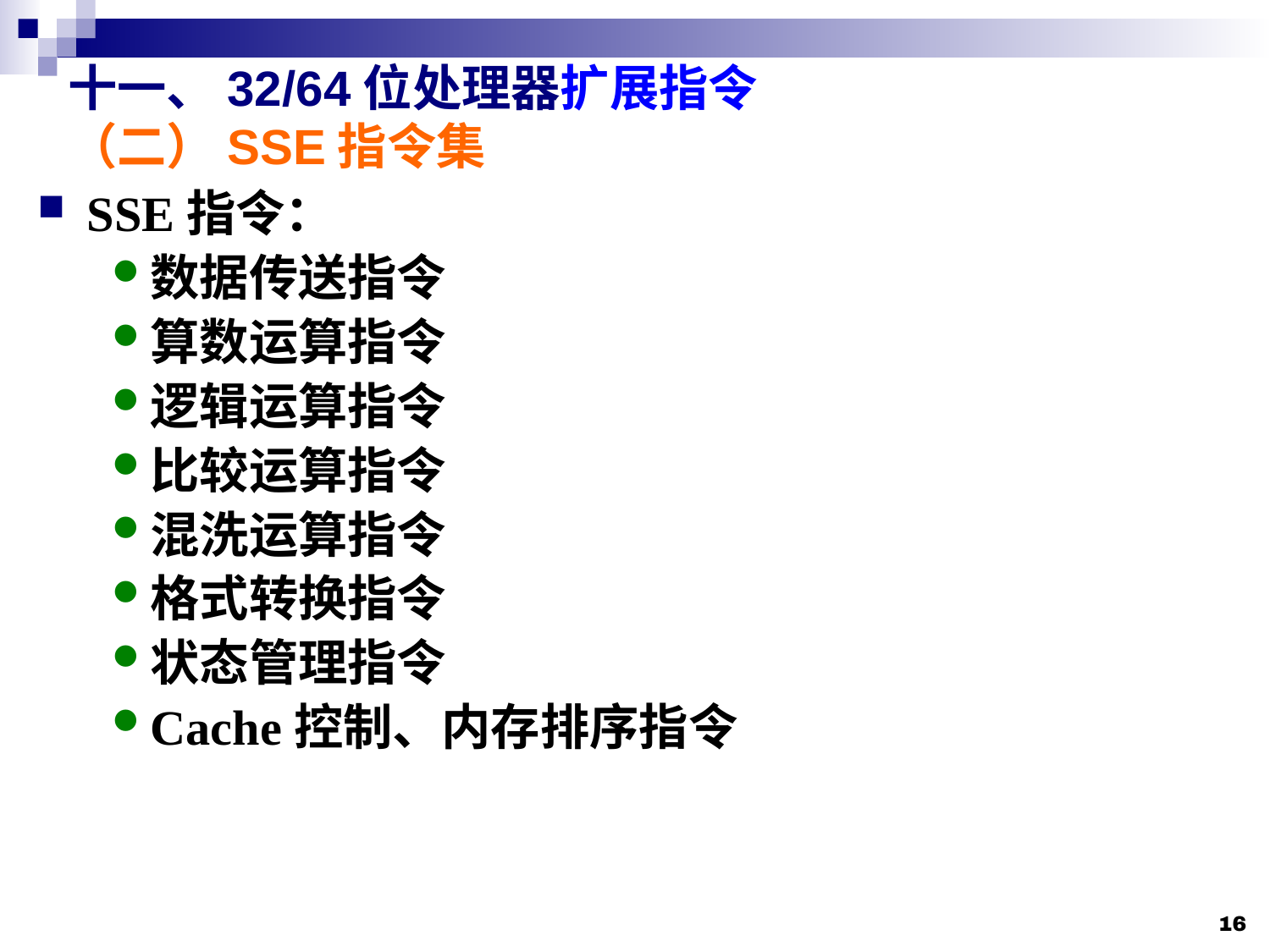

# 十一、32/64位处理器扩展指令 （二）SSE指令集
SSE指令：
数据传送指令
算数运算指令
逻辑运算指令
比较运算指令
混洗运算指令
格式转换指令
状态管理指令
Cache控制、内存排序指令
16